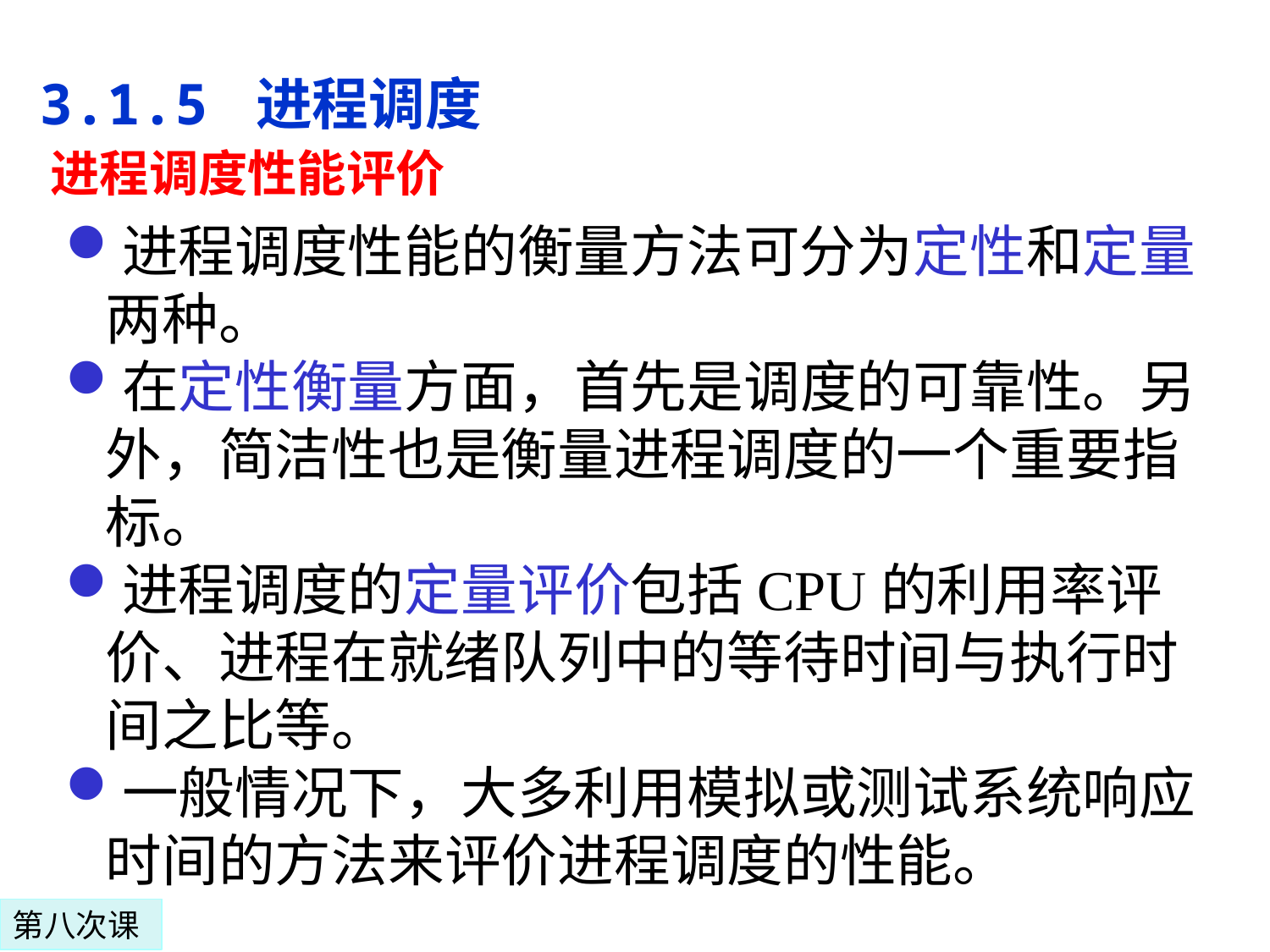

3.1.5 进程调度
进程调度性能评价
进程调度性能的衡量方法可分为定性和定量两种。
在定性衡量方面，首先是调度的可靠性。另外，简洁性也是衡量进程调度的一个重要指标。
进程调度的定量评价包括CPU的利用率评价、进程在就绪队列中的等待时间与执行时间之比等。
一般情况下，大多利用模拟或测试系统响应时间的方法来评价进程调度的性能。
第八次课